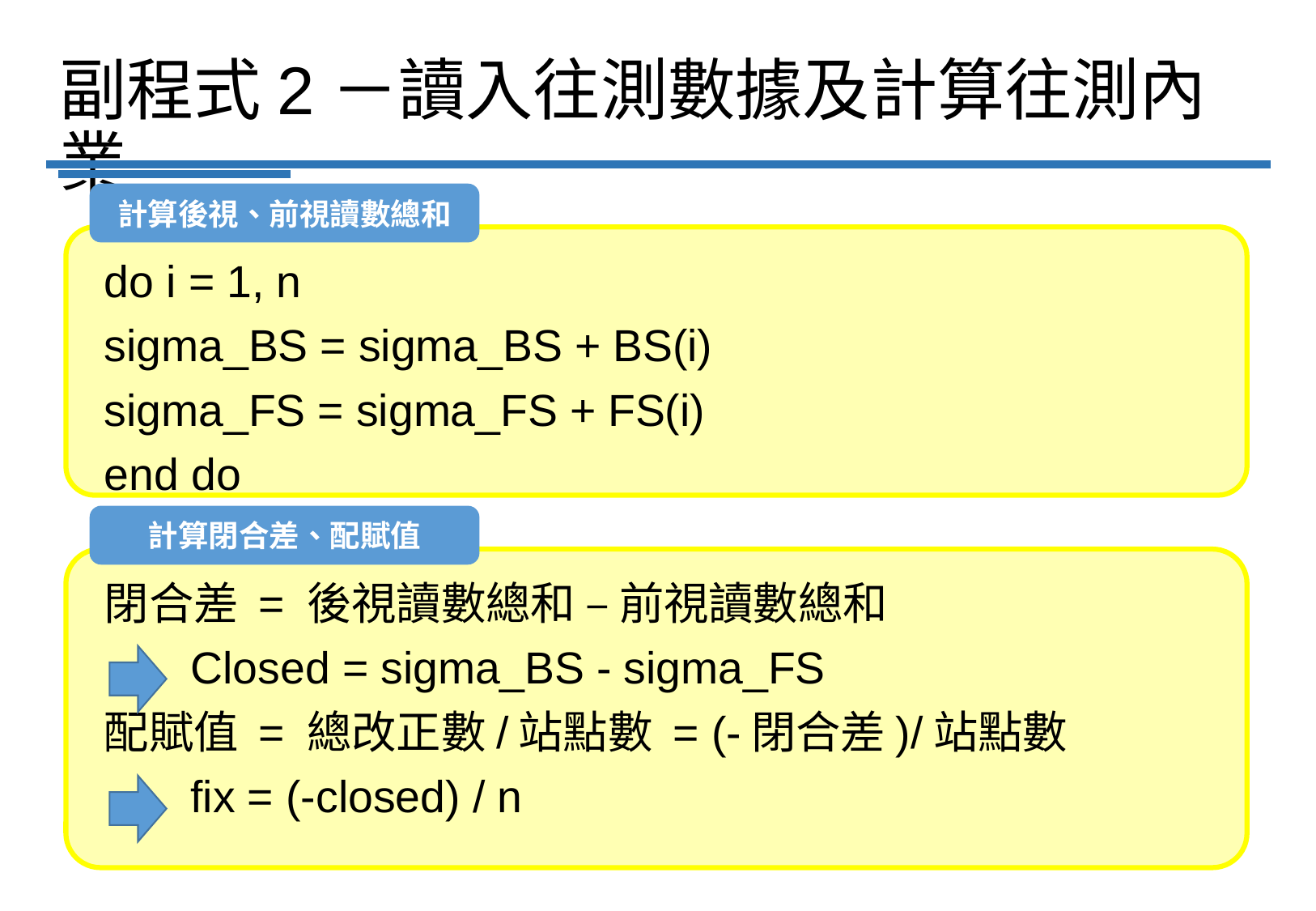

# 副程式2－讀入往測數據及計算往測內業

計算後視、前視讀數總和

do i = 1, n
sigma_BS = sigma_BS + BS(i)
sigma_FS = sigma_FS + FS(i)
end do

計算閉合差、配賦值

閉合差 = 後視讀數總和 – 前視讀數總和
       Closed = sigma_BS - sigma_FS
配賦值 = 總改正數/站點數 = (-閉合差)/站點數
       fix = (-closed) / n